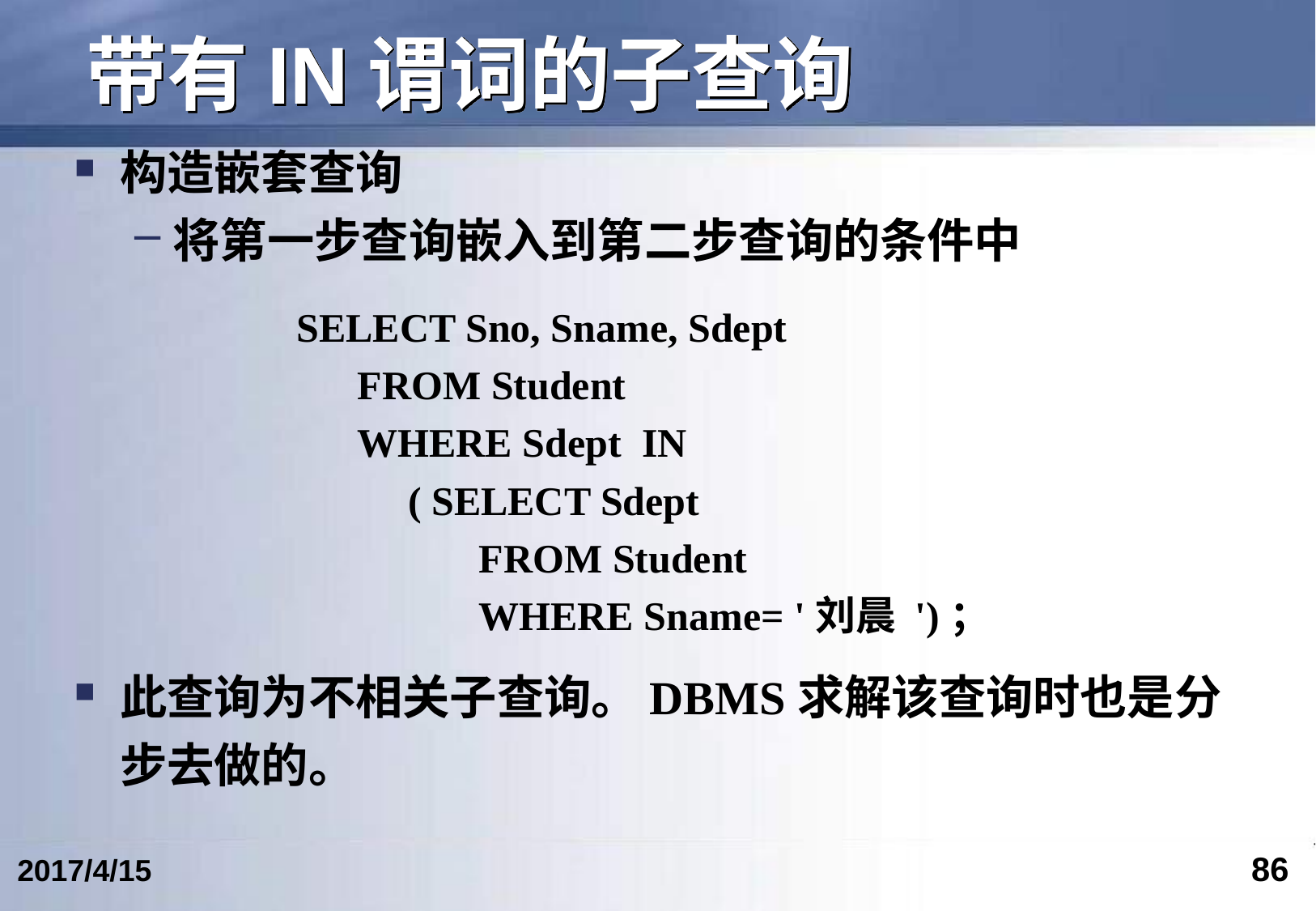

# 带有IN谓词的子查询
构造嵌套查询
将第一步查询嵌入到第二步查询的条件中
    SELECT Sno, Sname, Sdept
          FROM Student
          WHERE Sdept  IN
               ( SELECT Sdept
                      FROM Student
                      WHERE Sname= '刘晨 ')；
此查询为不相关子查询。DBMS求解该查询时也是分步去做的。

86
2017/4/15